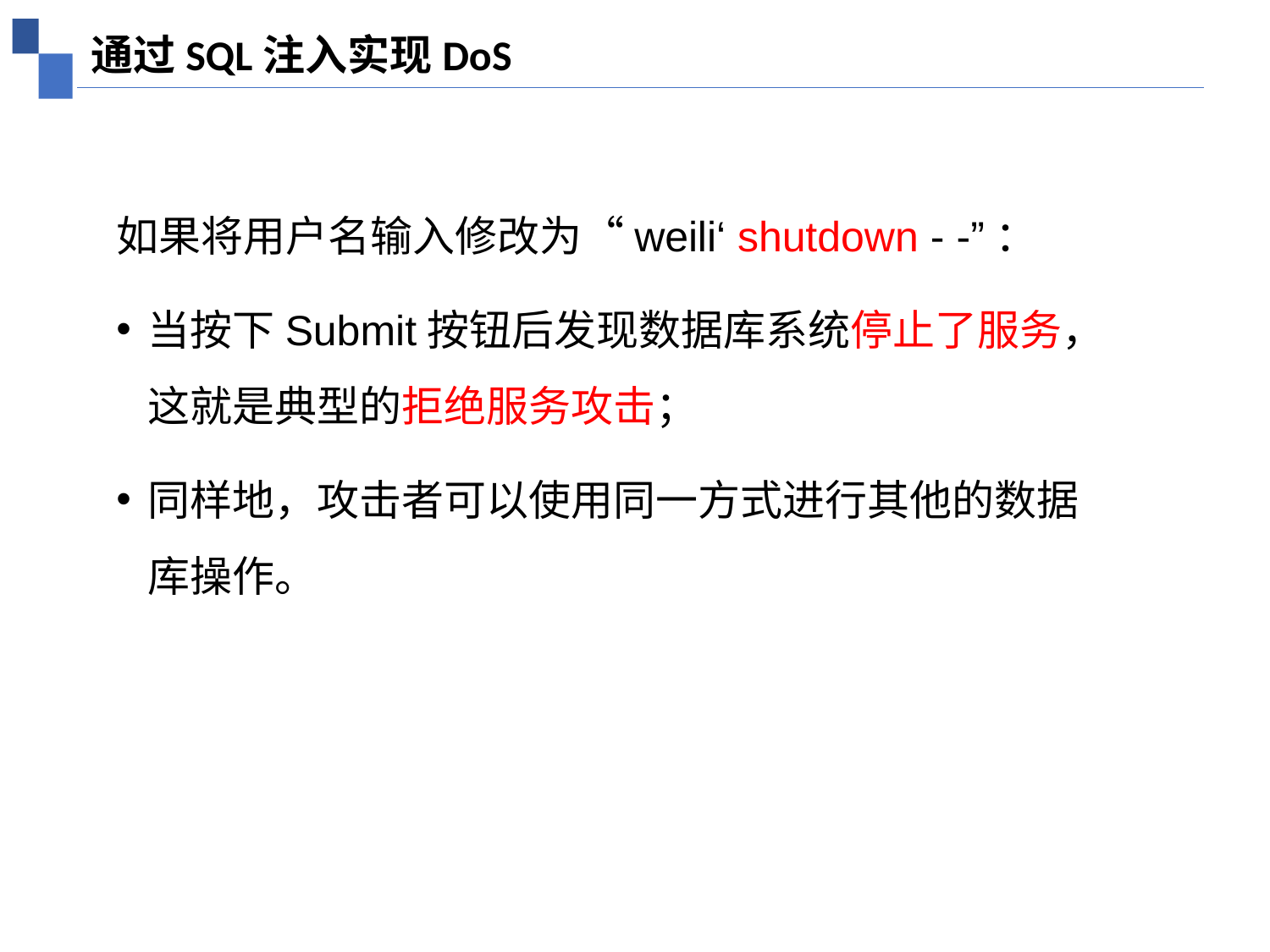

通过SQL注入实现DoS
如果将用户名输入修改为“weili‘ shutdown - -”：
当按下Submit按钮后发现数据库系统停止了服务，这就是典型的拒绝服务攻击；
同样地，攻击者可以使用同一方式进行其他的数据库操作。
11